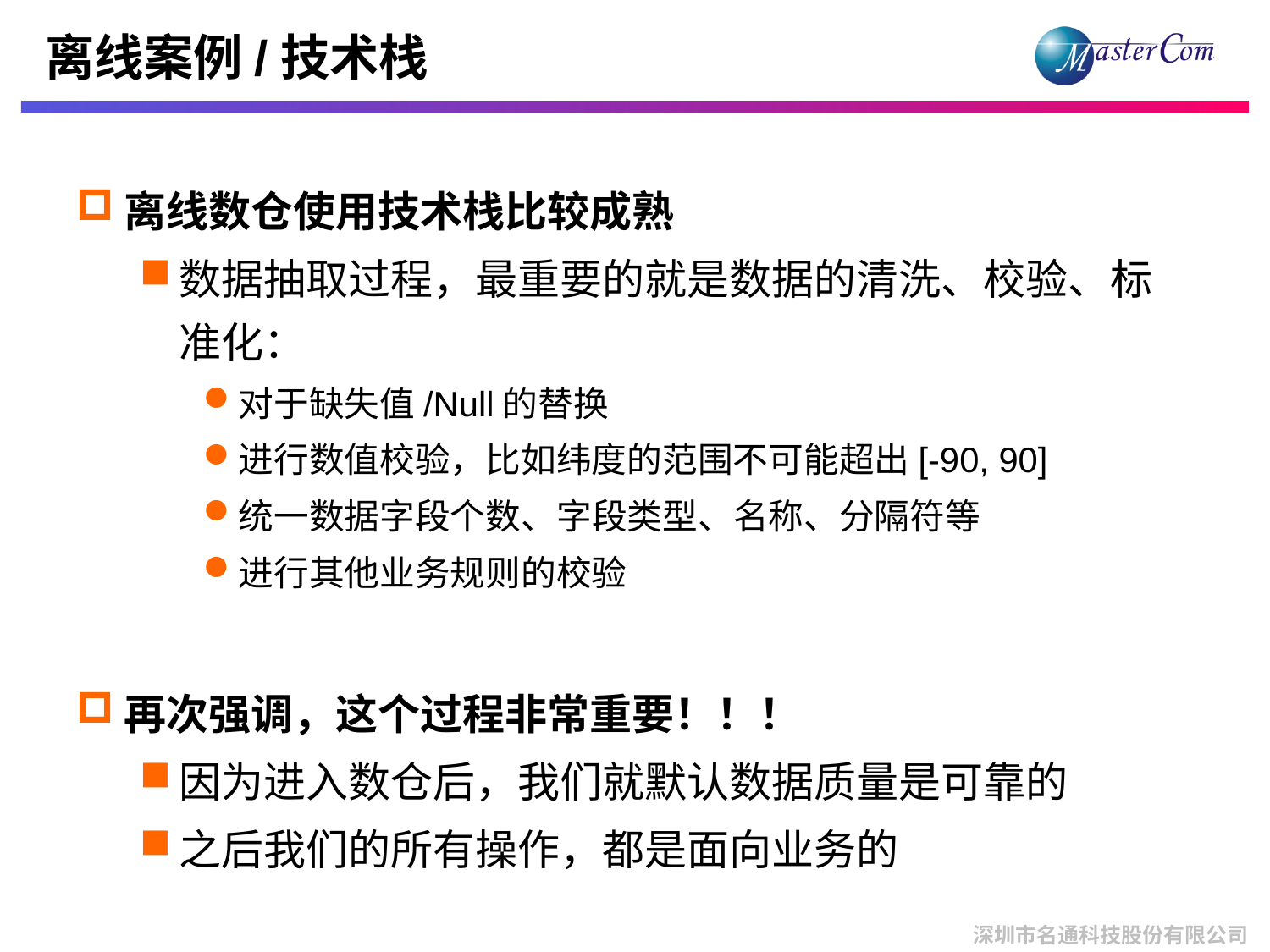

# 离线案例/技术栈
离线数仓使用技术栈比较成熟
数据抽取过程，最重要的就是数据的清洗、校验、标准化：
对于缺失值/Null的替换
进行数值校验，比如纬度的范围不可能超出[-90, 90]
统一数据字段个数、字段类型、名称、分隔符等
进行其他业务规则的校验

再次强调，这个过程非常重要！！！
因为进入数仓后，我们就默认数据质量是可靠的
之后我们的所有操作，都是面向业务的